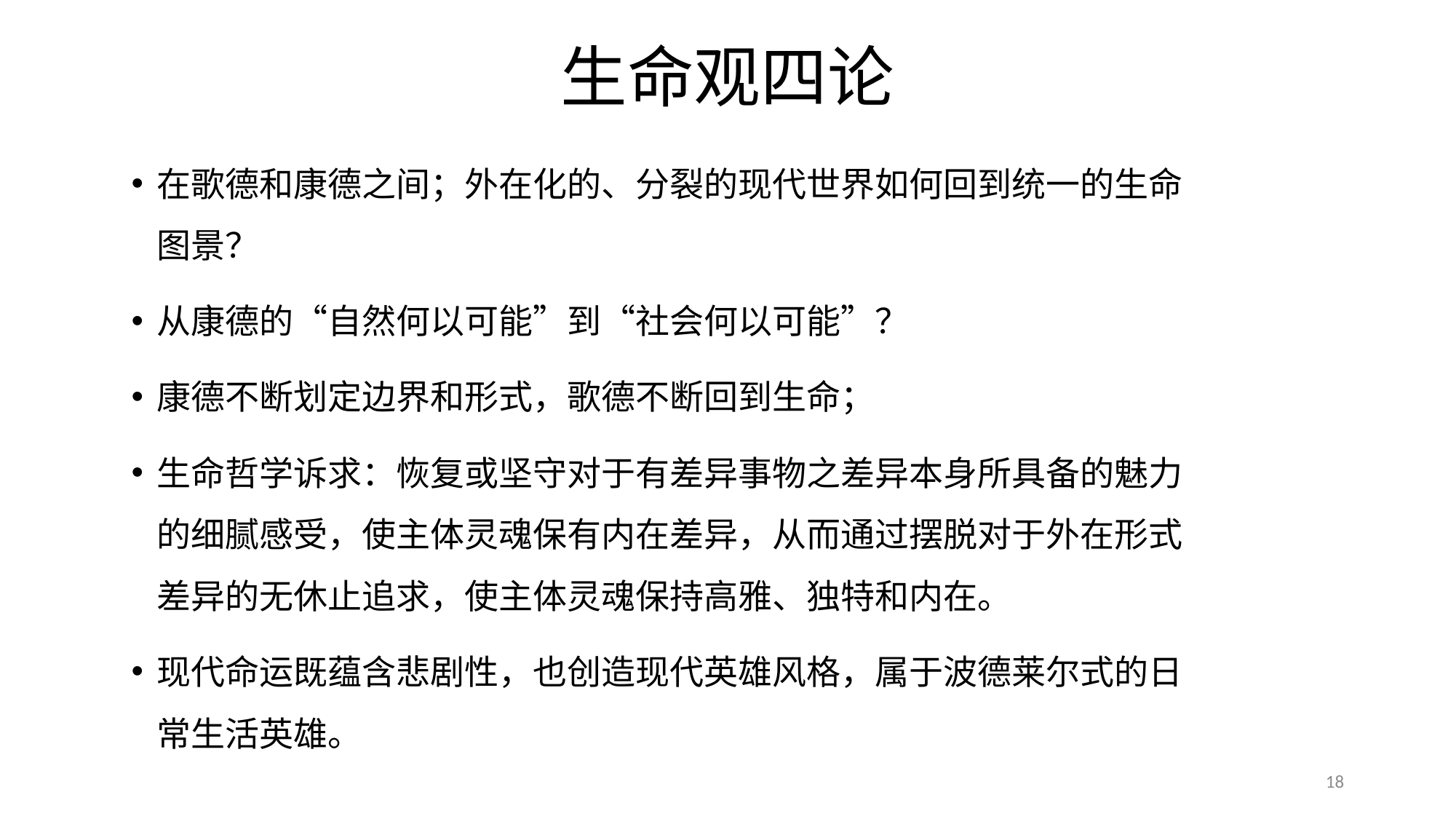

# 生命观四论
在歌德和康德之间；外在化的、分裂的现代世界如何回到统一的生命图景？
从康德的“自然何以可能”到“社会何以可能”？
康德不断划定边界和形式，歌德不断回到生命；
生命哲学诉求：恢复或坚守对于有差异事物之差异本身所具备的魅力的细腻感受，使主体灵魂保有内在差异，从而通过摆脱对于外在形式差异的无休止追求，使主体灵魂保持高雅、独特和内在。
现代命运既蕴含悲剧性，也创造现代英雄风格，属于波德莱尔式的日常生活英雄。
18